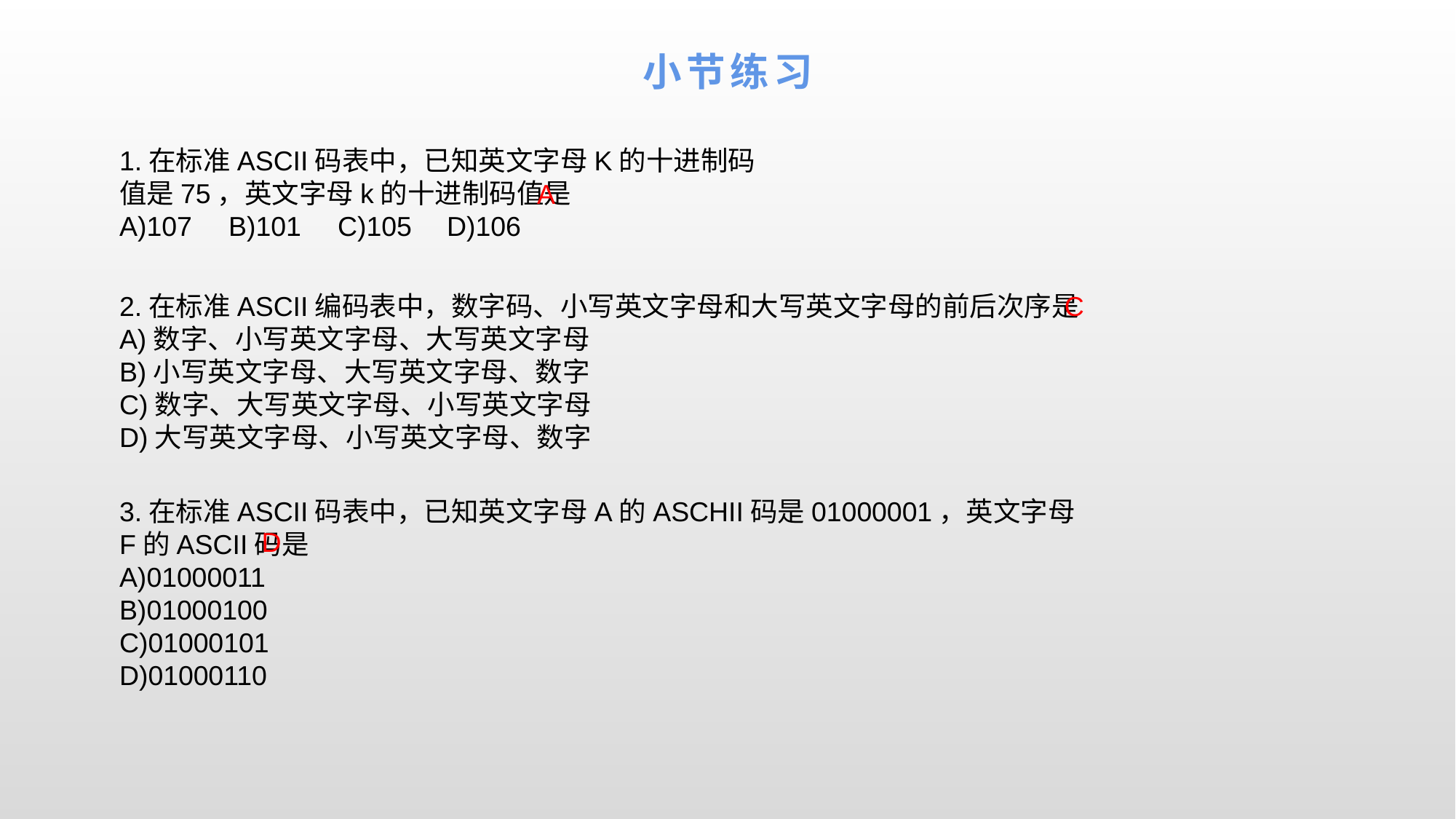

# 小节练习
1.在标准ASCII码表中，已知英文字母K的十进制码值是75，英文字母k的十进制码值是
A)107	B)101	C)105	D)106
A
2.在标准ASCII编码表中，数字码、小写英文字母和大写英文字母的前后次序是
A)数字、小写英文字母、大写英文字母
B)小写英文字母、大写英文字母、数字
C)数字、大写英文字母、小写英文字母
D)大写英文字母、小写英文字母、数字
C
3.在标准ASCII码表中，已知英文字母A的ASCHII码是01000001，英文字母F的ASCII码是
A)01000011
B)01000100
C)01000101
D)01000110
D